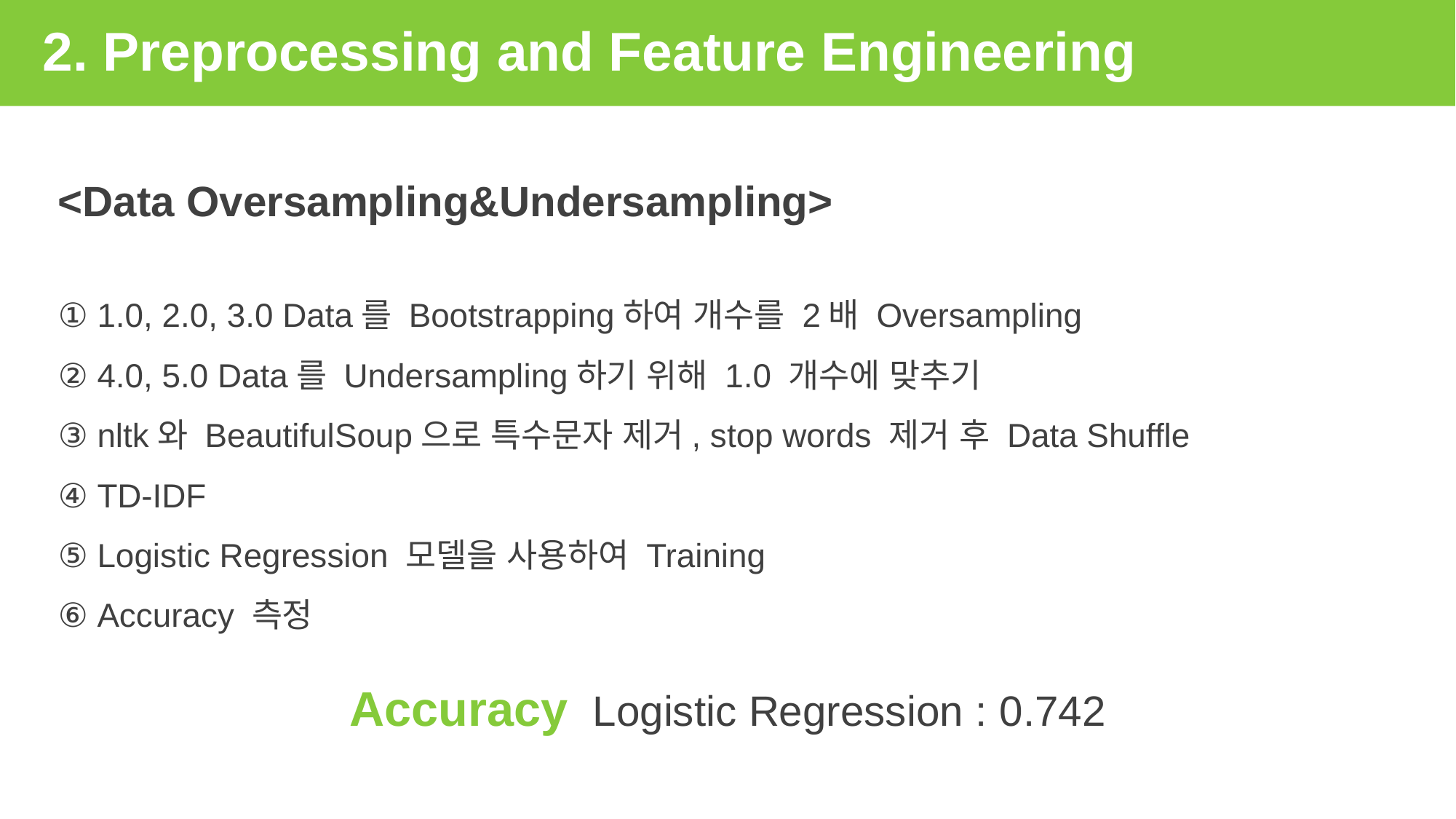

# 2. Preprocessing and Feature Engineering
<Data Oversampling&Undersampling>

① 1.0, 2.0, 3.0 Data를 Bootstrapping하여 개수를 2배 Oversampling
② 4.0, 5.0 Data를 Undersampling하기 위해 1.0 개수에 맞추기
③ nltk와 BeautifulSoup으로 특수문자 제거, stop words 제거 후 Data Shuffle
④ TD-IDF
⑤ Logistic Regression 모델을 사용하여 Training
⑥ Accuracy 측정

Accuracy  Logistic Regression : 0.742